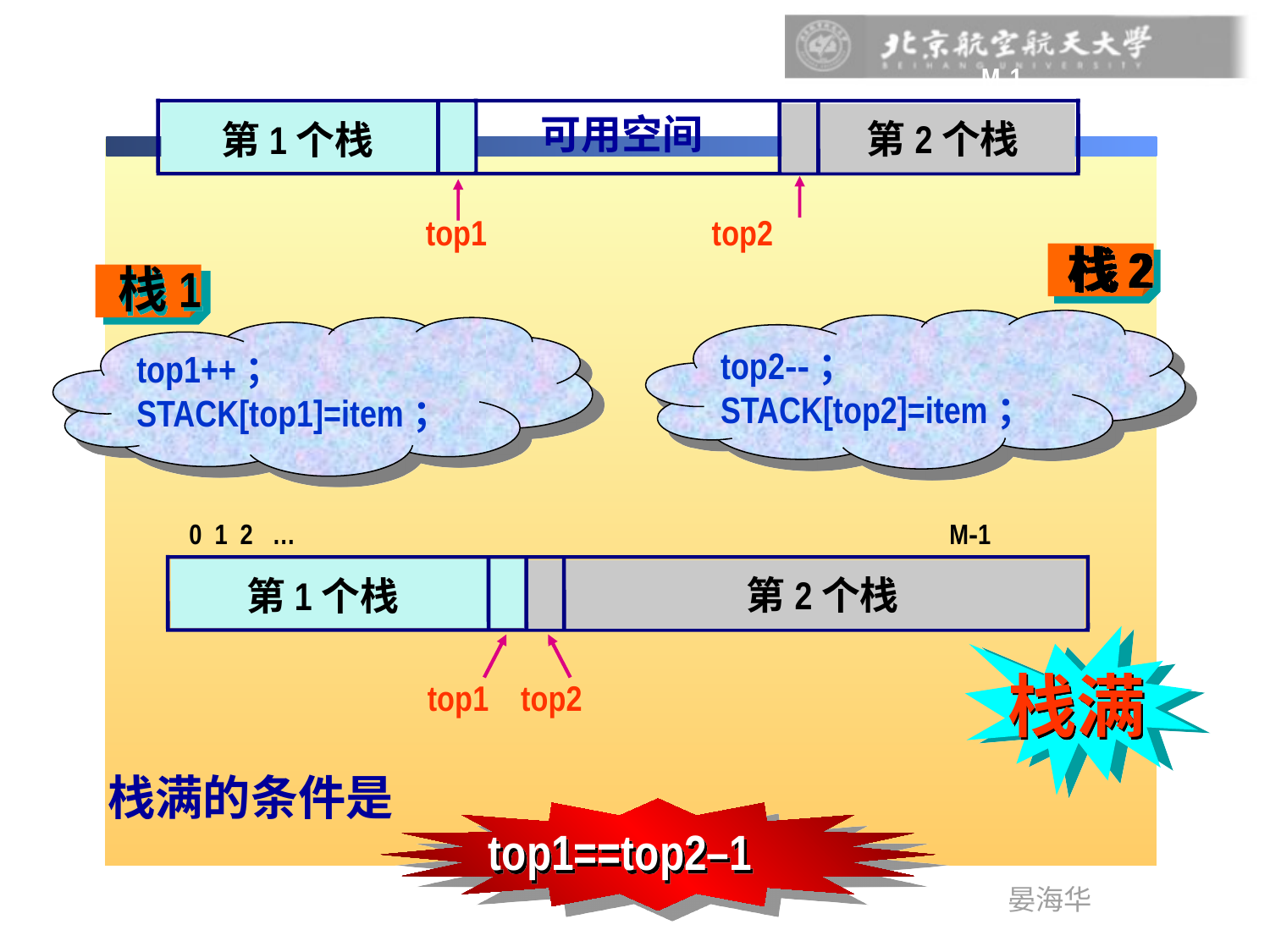

0  1  2   …                                                                                                       M-1

可用空间

第2个栈
第1个栈

top1                            top2
栈2

top2--；
STACK[top2]=item；
栈1

top1++；
STACK[top1]=item；
0  1  2   …                                                                                                       M-1

第2个栈
第1个栈

栈满

top1    top2
栈满的条件是

top1==top2–1